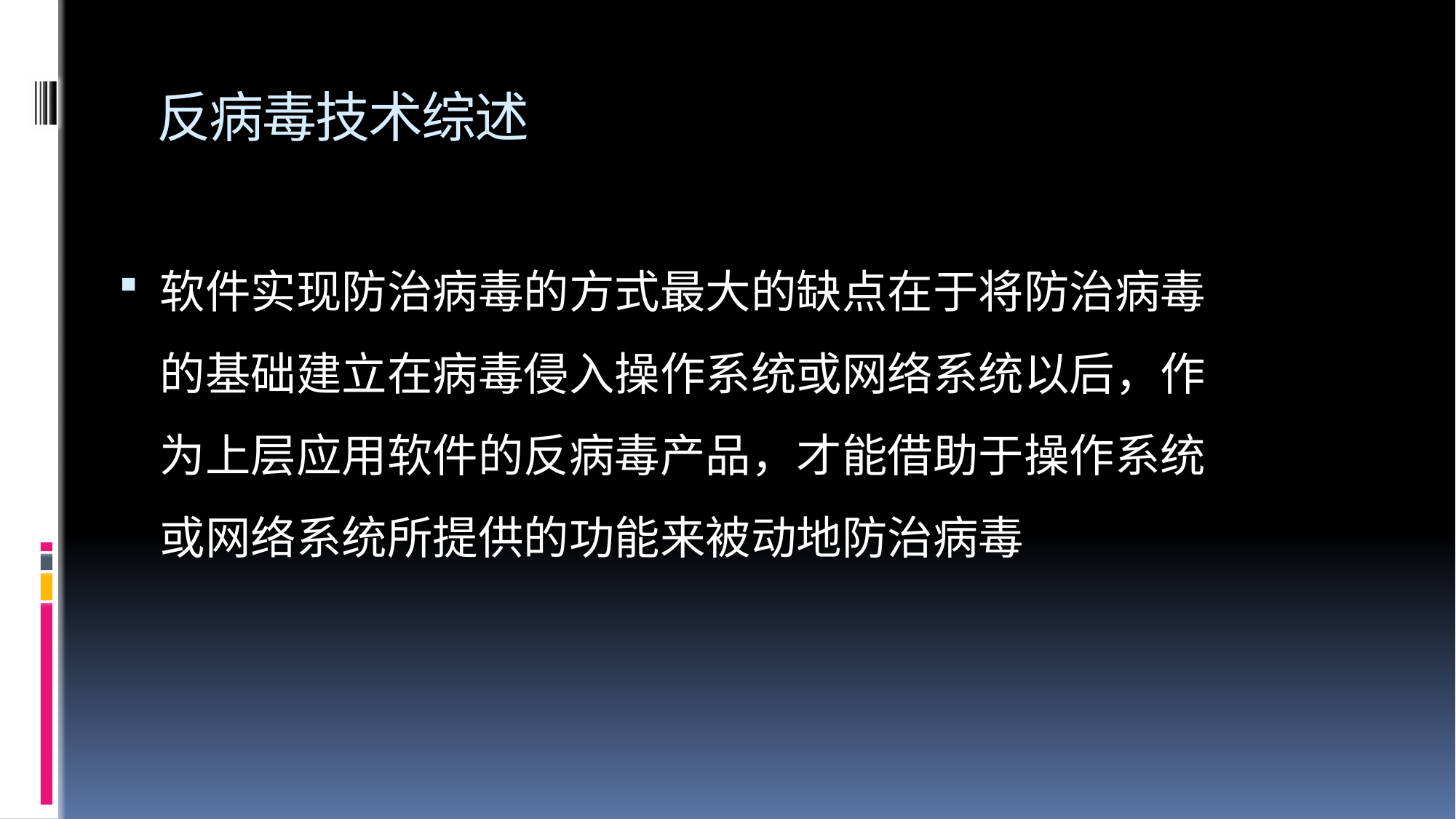

# 反病毒技术综述
软件实现防治病毒的方式最大的缺点在于将防治病毒的基础建立在病毒侵入操作系统或网络系统以后，作为上层应用软件的反病毒产品，才能借助于操作系统或网络系统所提供的功能来被动地防治病毒